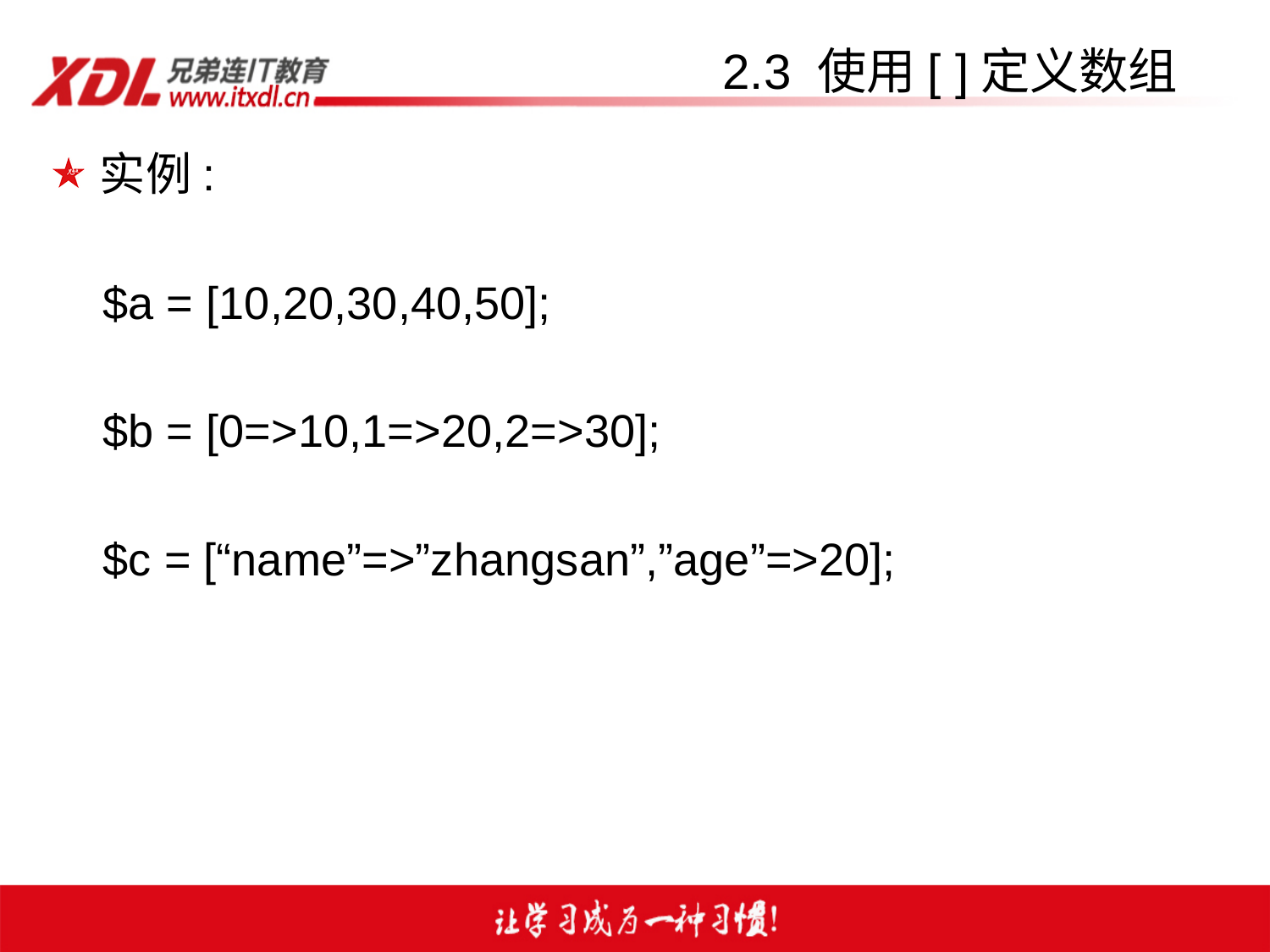

# 2.3 使用[ ]定义数组
实例:

    $a = [10,20,30,40,50];

    $b = [0=>10,1=>20,2=>30];

    $c = [“name”=>”zhangsan”,”age”=>20];